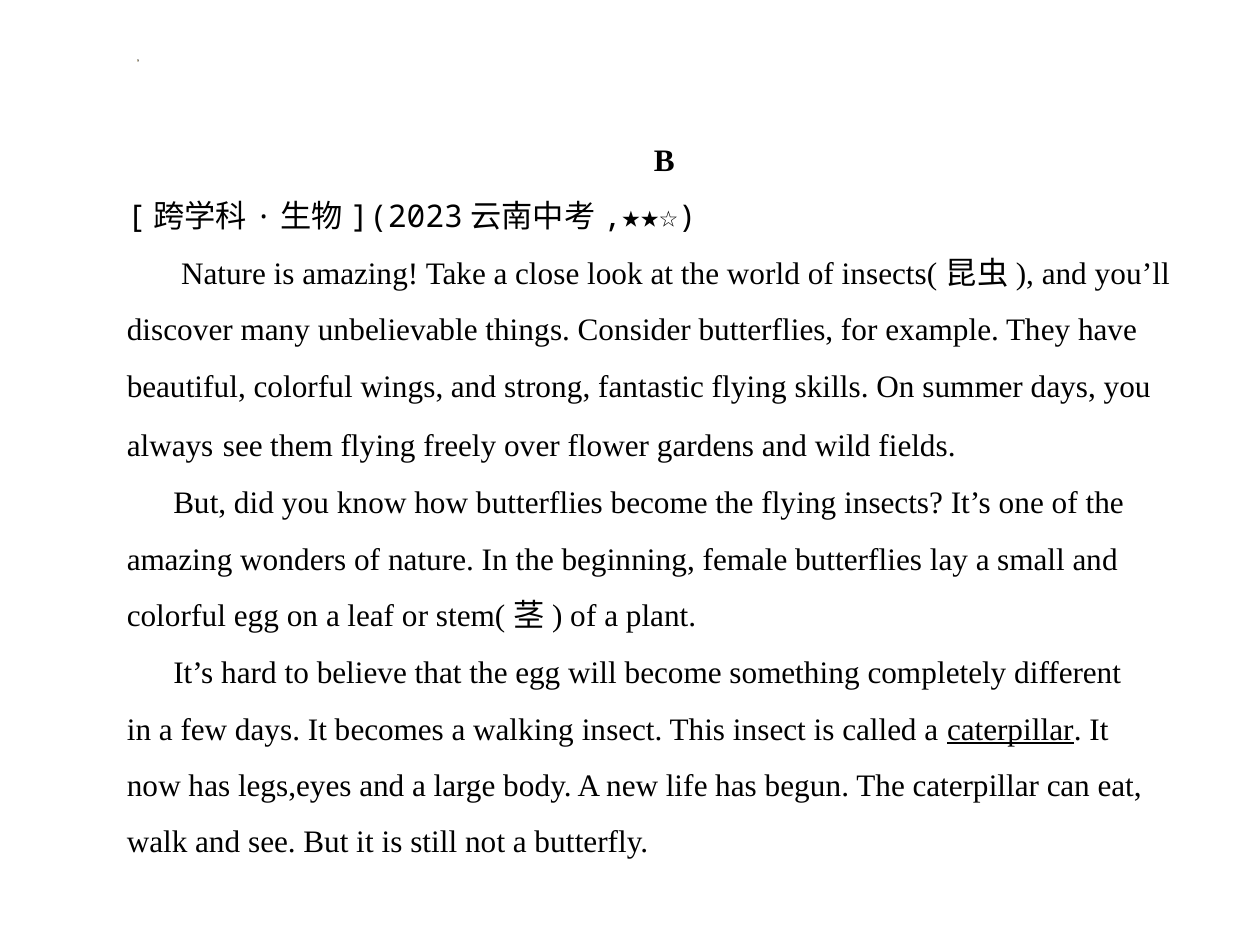

B
[跨学科·生物](2023云南中考,★★☆)
       Nature is amazing! Take a close look at the world of insects(昆虫), and you’ll
discover many unbelievable things. Consider butterflies, for example. They have
beautiful, colorful wings, and strong, fantastic flying skills. On summer days, you
always see them flying freely over flower gardens and wild fields.
      But, did you know how butterflies become the flying insects? It’s one of the
amazing wonders of nature. In the beginning, female butterflies lay a small and
colorful egg on a leaf or stem(茎) of a plant.
      It’s hard to believe that the egg will become something completely different
in a few days. It becomes a walking insect. This insect is called a caterpillar. It
now has legs,eyes and a large body. A new life has begun. The caterpillar can eat,
walk and see. But it is still not a butterfly.